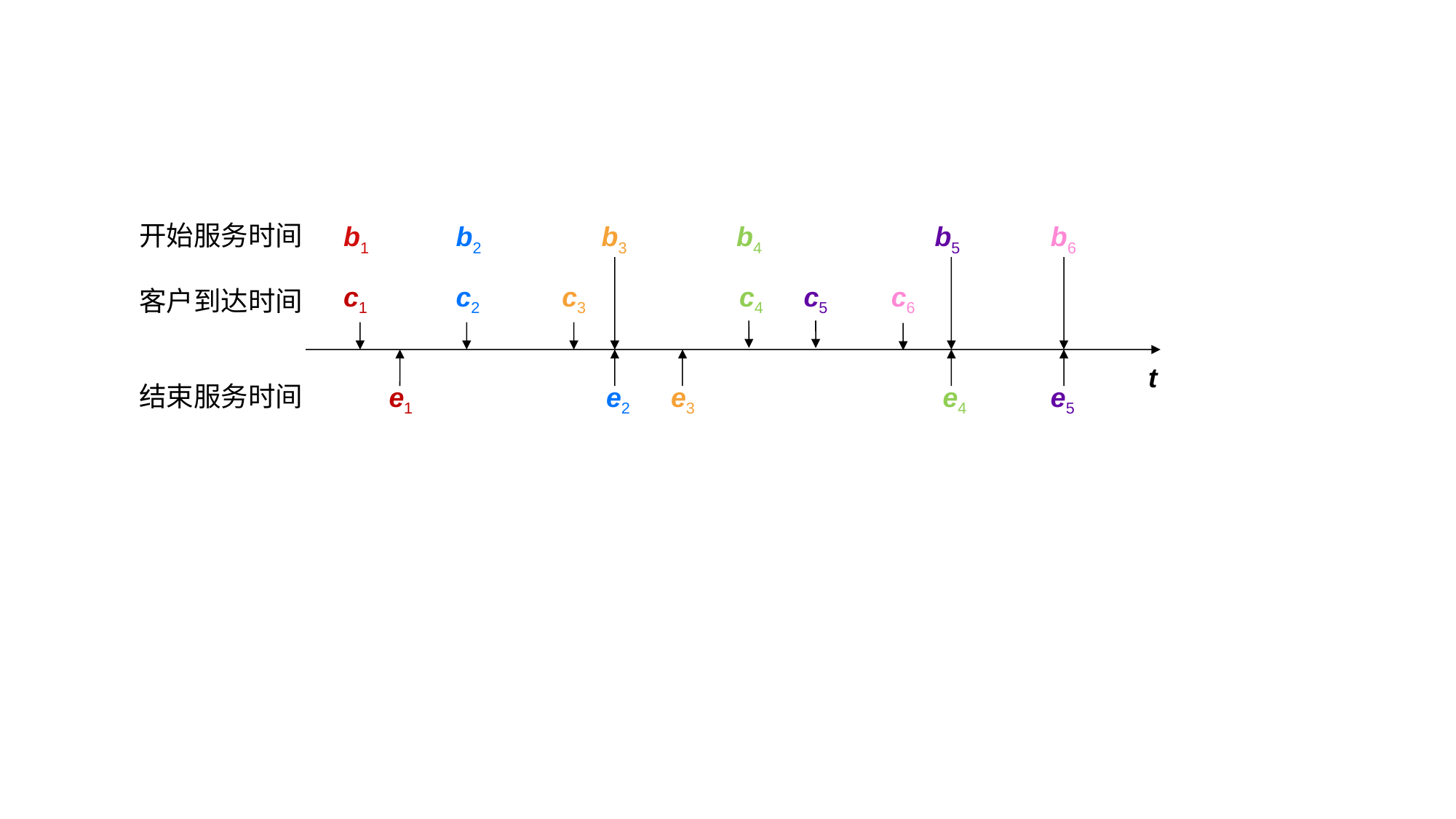

开始服务时间

客户到达时间

结束服务时间
b1
b2
b3
b4
b5
b6

c1
c2
c3
c4
c5
c6

t
e1
e2
e3
e4
e5